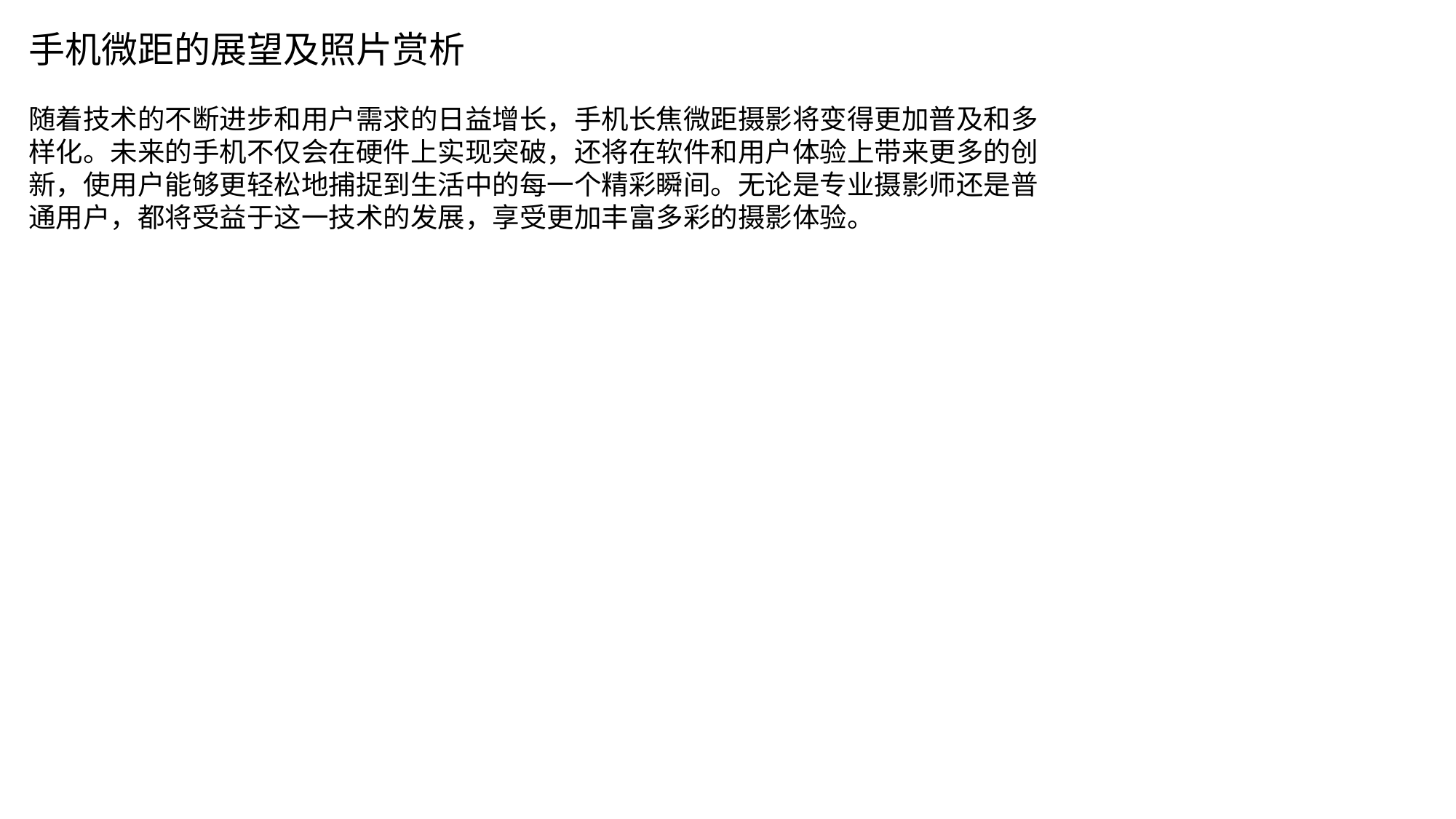

手机微距的展望及照片赏析
随着技术的不断进步和用户需求的日益增长，手机长焦微距摄影将变得更加普及和多样化。未来的手机不仅会在硬件上实现突破，还将在软件和用户体验上带来更多的创新，使用户能够更轻松地捕捉到生活中的每一个精彩瞬间。无论是专业摄影师还是普通用户，都将受益于这一技术的发展，享受更加丰富多彩的摄影体验。